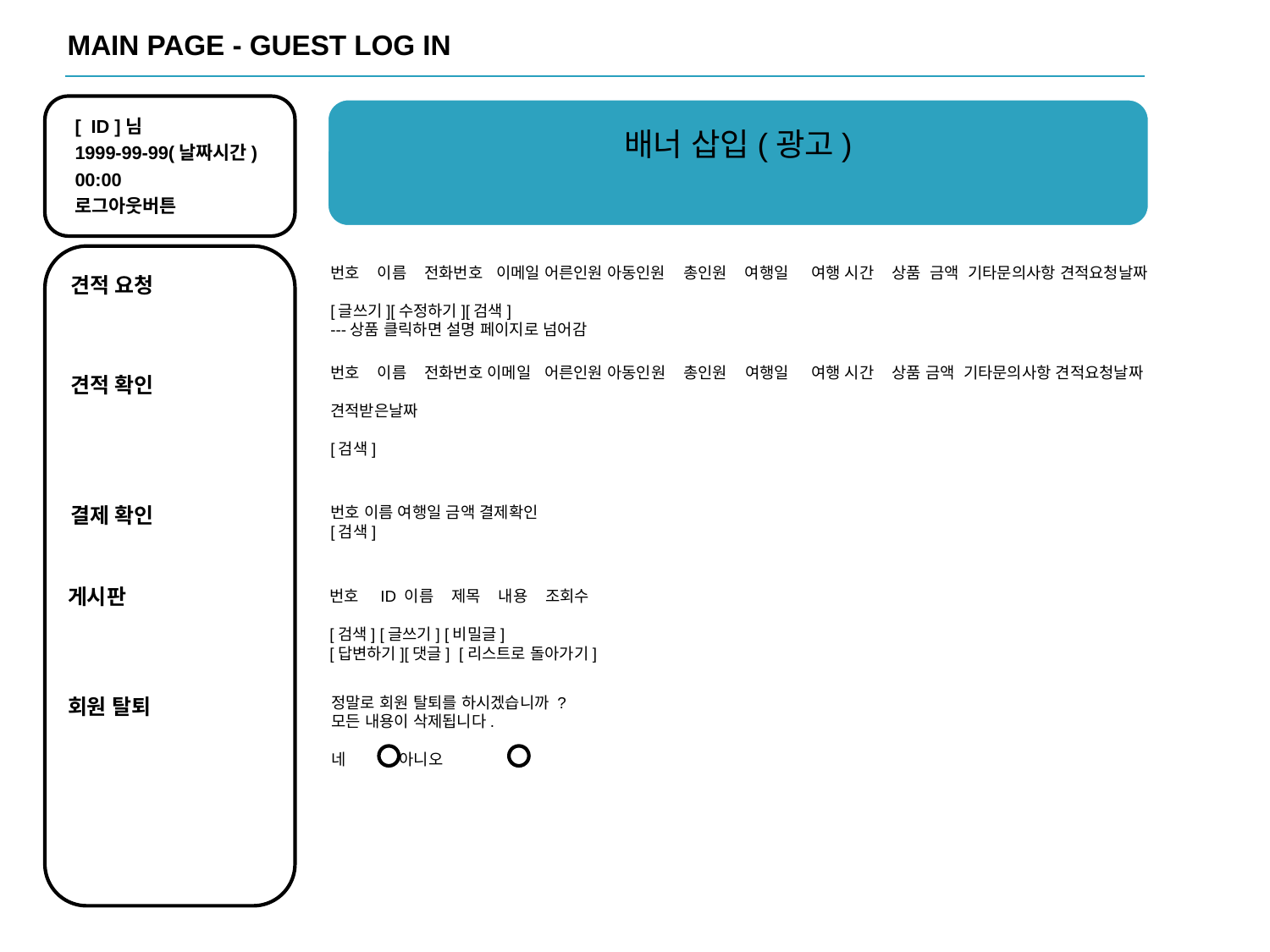

MAIN PAGE - GUEST LOG IN

배너 삽입(광고)
[  ID ]님
1999-99-99(날짜시간)
00:00
로그아웃버튼

번호    이름    전화번호   이메일 어른인원 아동인원    총인원    여행일     여행 시간    상품  금액  기타문의사항 견적요청날짜

[글쓰기][수정하기][검색]
---상품 클릭하면 설명 페이지로 넘어감
견적 요청
번호    이름    전화번호 이메일   어른인원 아동인원    총인원    여행일     여행 시간    상품 금액  기타문의사항 견적요청날짜

견적받은날짜

[검색]
견적 확인
결제 확인
번호 이름 여행일 금액 결제확인
[검색]
게시판
번호    ID 이름    제목    내용    조회수

[검색] [글쓰기] [비밀글]
[답변하기][댓글]  [리스트로 돌아가기]
정말로 회원 탈퇴를 하시겠습니까 ?
모든 내용이 삭제됩니다.

네            아니오

회원 탈퇴